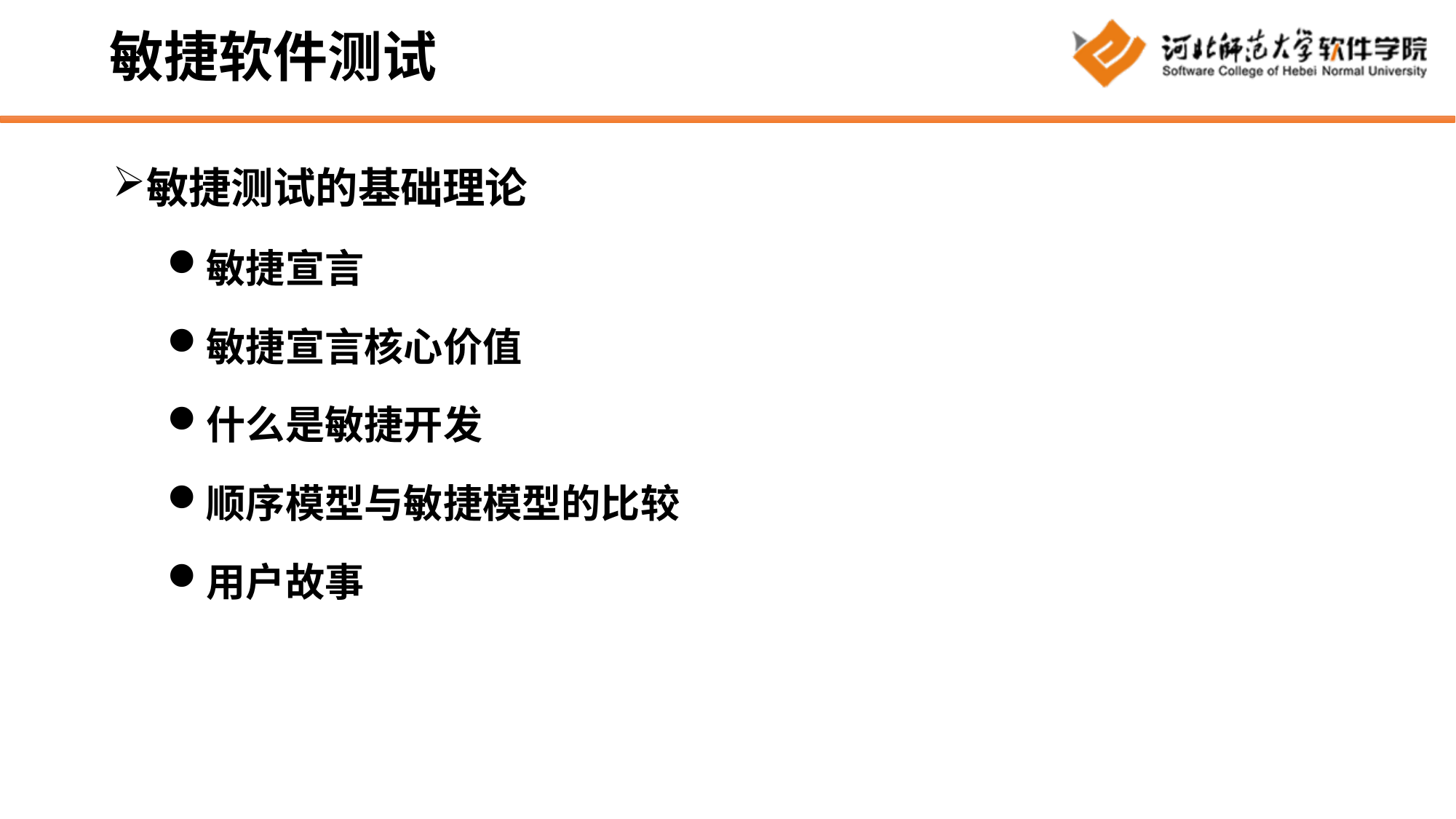

# 敏捷软件测试
敏捷测试的基础理论
敏捷宣言
敏捷宣言核心价值
什么是敏捷开发
顺序模型与敏捷模型的比较
用户故事